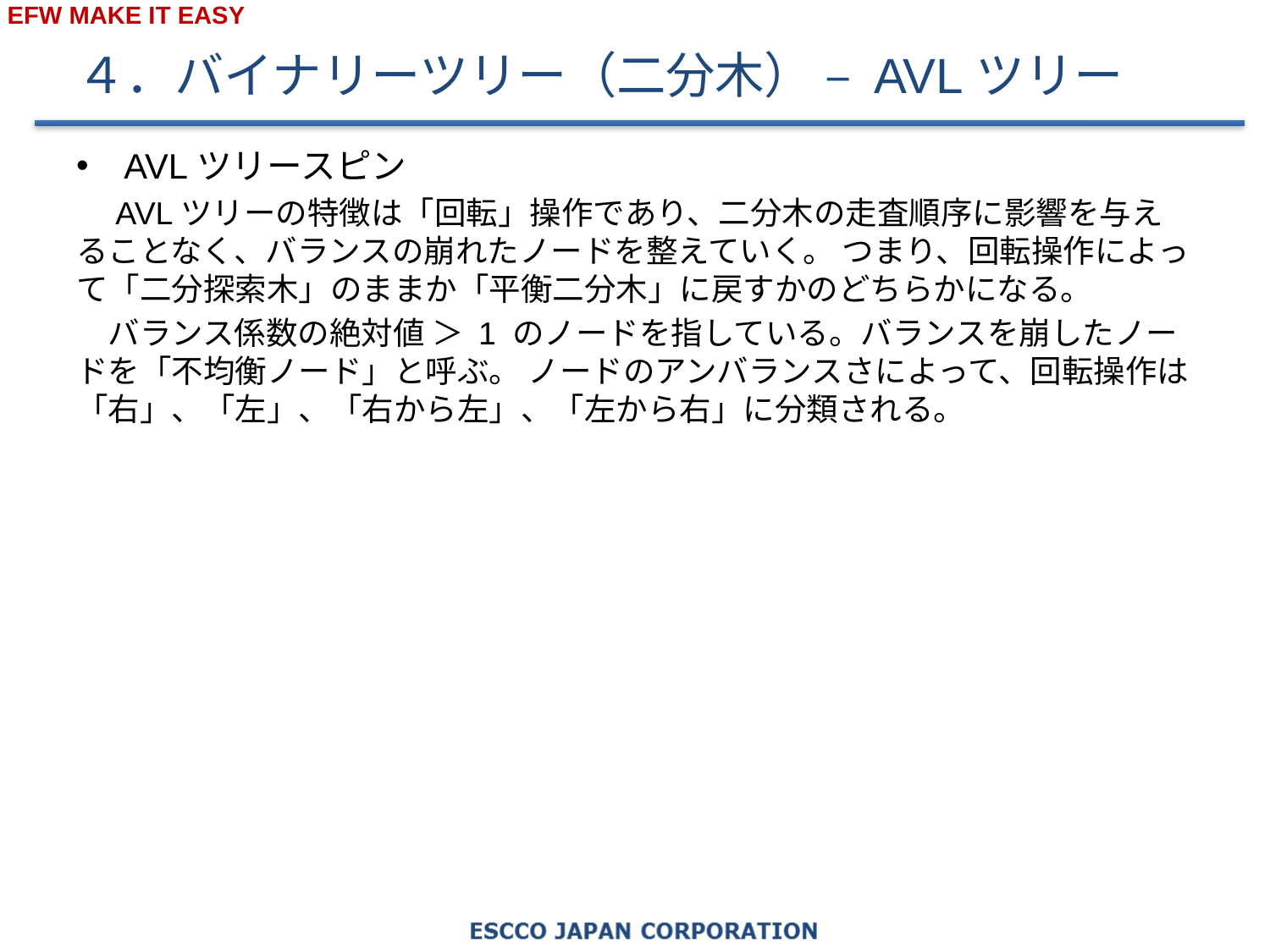

# ４．バイナリーツリー（二分木） – AVLツリー
AVLツリースピン
　AVLツリーの特徴は「回転」操作であり、二分木の走査順序に影響を与えることなく、バランスの崩れたノードを整えていく。 つまり、回転操作によって「二分探索木」のままか「平衡二分木」に戻すかのどちらかになる。
　バランス係数の絶対値 ＞ 1 のノードを指している。バランスを崩したノードを「不均衡ノード」と呼ぶ。 ノードのアンバランスさによって、回転操作は「右」、「左」、「右から左」、「左から右」に分類される。